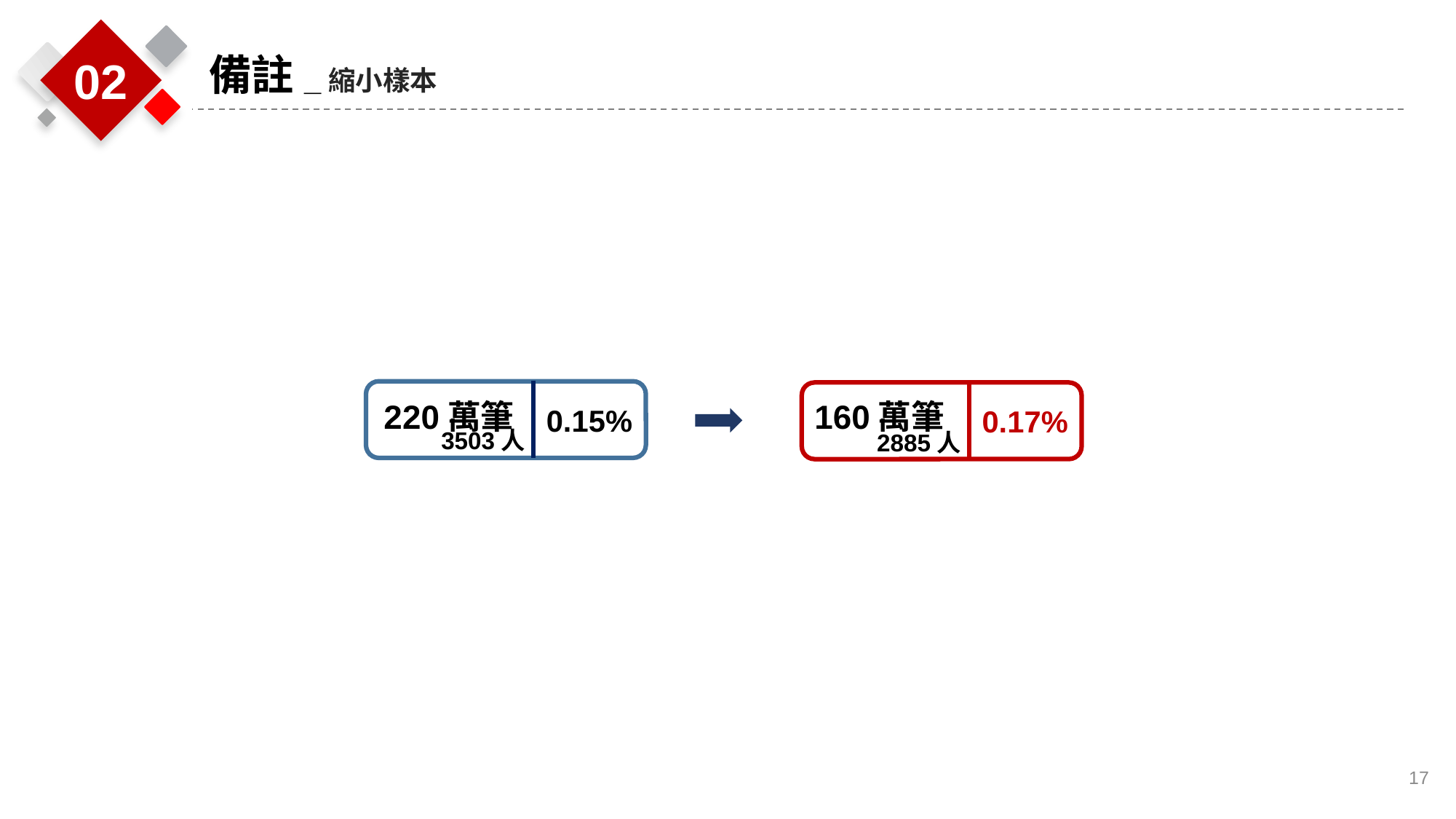

02

備註_縮小樣本
220萬筆
160萬筆

0.15%
0.17%

3503人
2885人
17